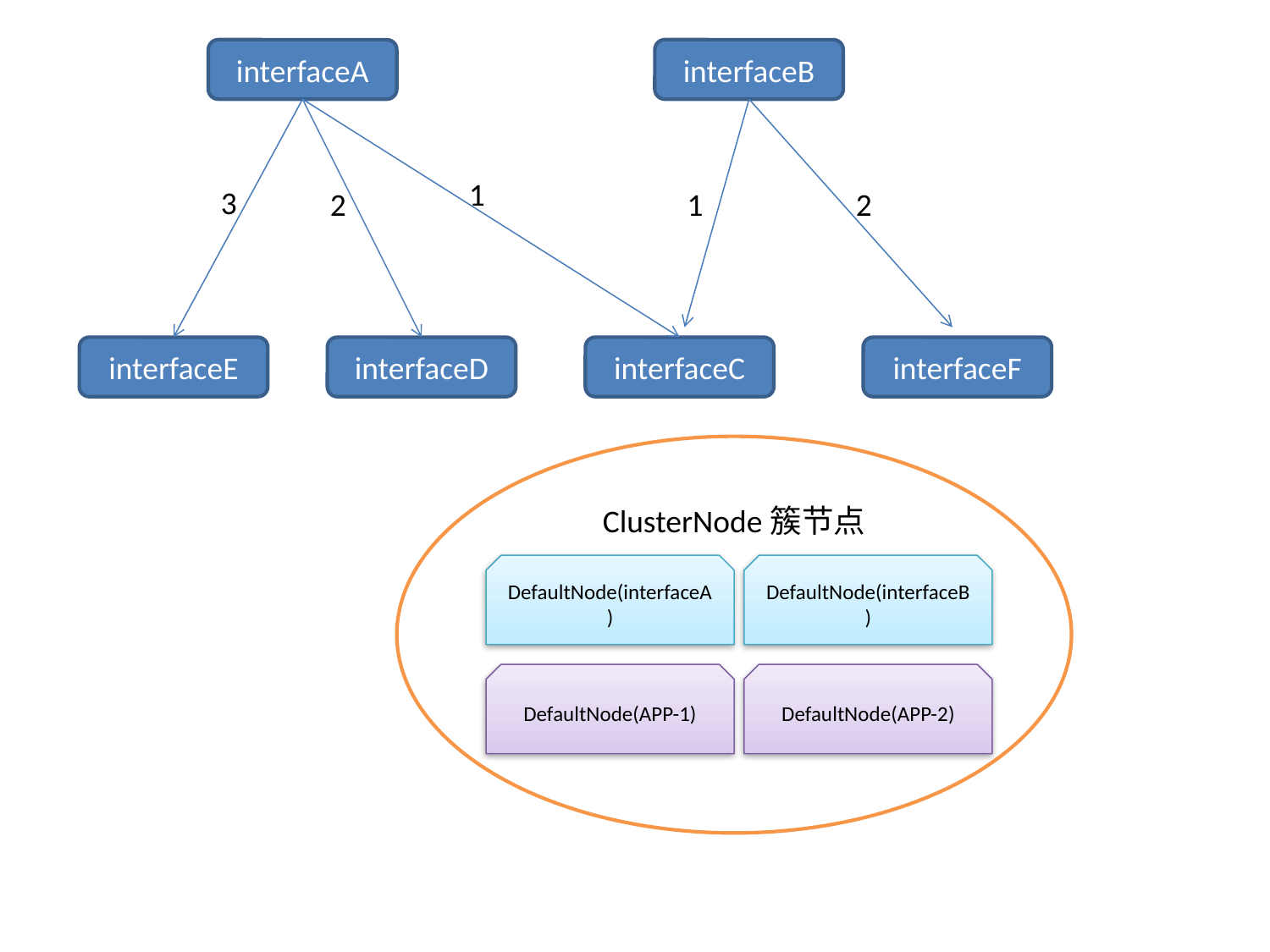

interfaceA
interfaceB
1
3
2
1
2
interfaceE
interfaceD
interfaceC
interfaceF
ClusterNode簇节点
DefaultNode(interfaceA)
DefaultNode(interfaceB)
DefaultNode(APP-1)
DefaultNode(APP-2)